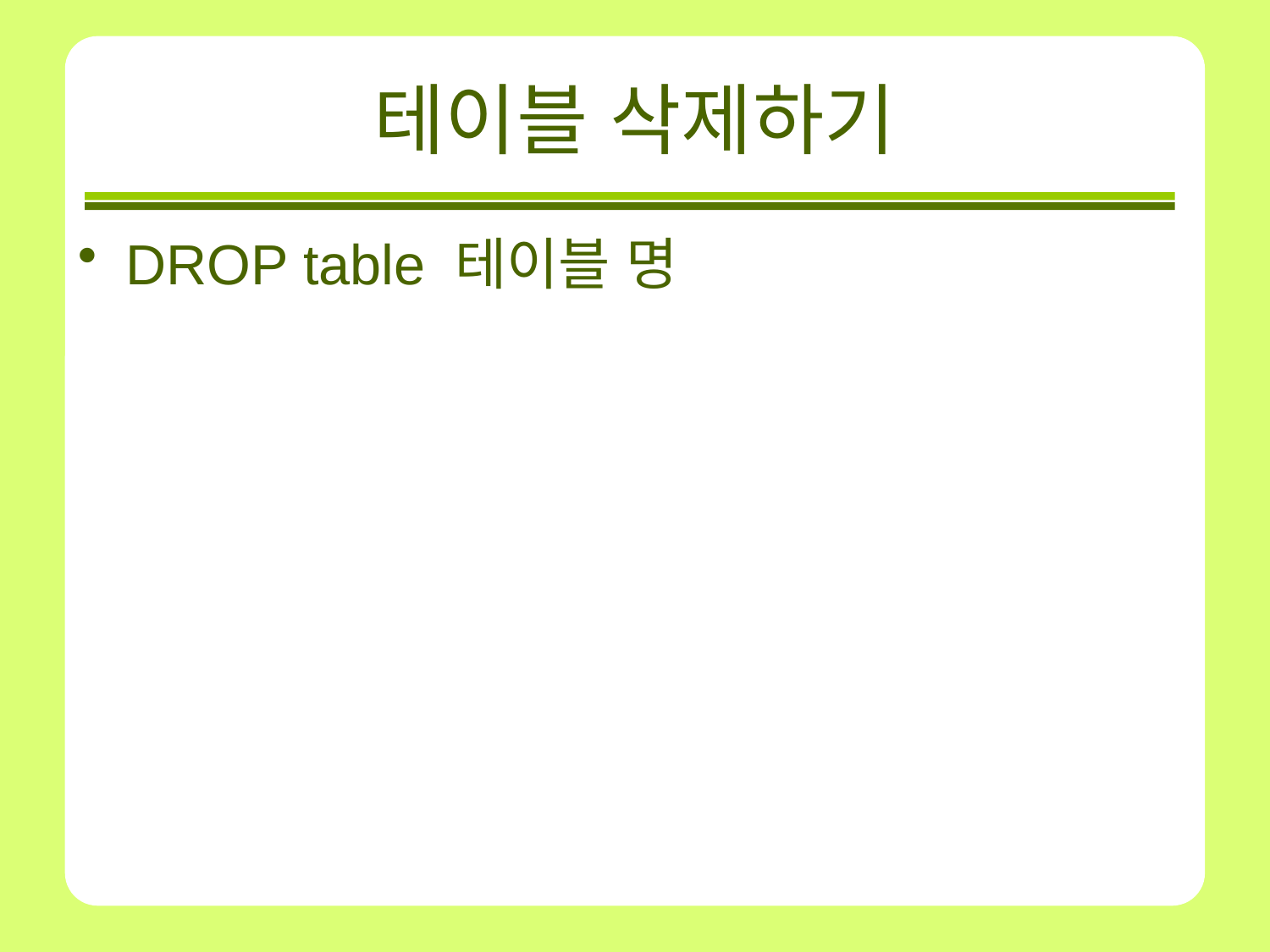

# 테이블 삭제하기
DROP table 테이블 명